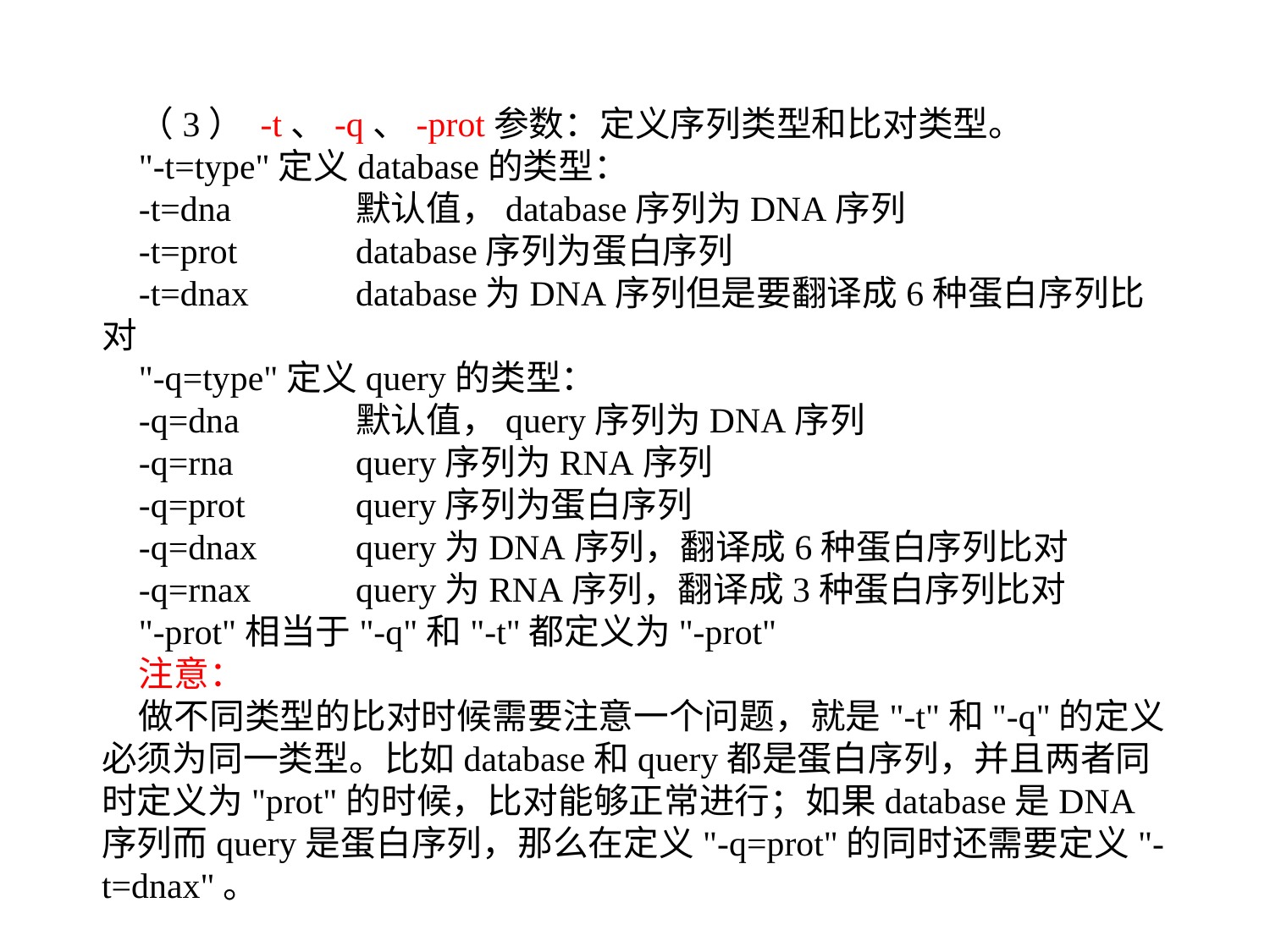

#
（3） -t、-q、-prot参数：定义序列类型和比对类型。
"-t=type"定义database的类型：
-t=dna	默认值，database序列为DNA序列
-t=prot	database序列为蛋白序列
-t=dnax	database为DNA序列但是要翻译成6种蛋白序列比对
"-q=type"定义query的类型：
-q=dna	默认值，query序列为DNA序列
-q=rna	query序列为RNA序列
-q=prot	query序列为蛋白序列
-q=dnax	query为DNA序列，翻译成6种蛋白序列比对
-q=rnax	query为RNA序列，翻译成3种蛋白序列比对
"-prot"相当于"-q"和"-t"都定义为"-prot"
注意：
做不同类型的比对时候需要注意一个问题，就是"-t"和"-q"的定义必须为同一类型。比如database和query都是蛋白序列，并且两者同时定义为"prot"的时候，比对能够正常进行；如果database是DNA序列而query是蛋白序列，那么在定义"-q=prot"的同时还需要定义"-t=dnax"。